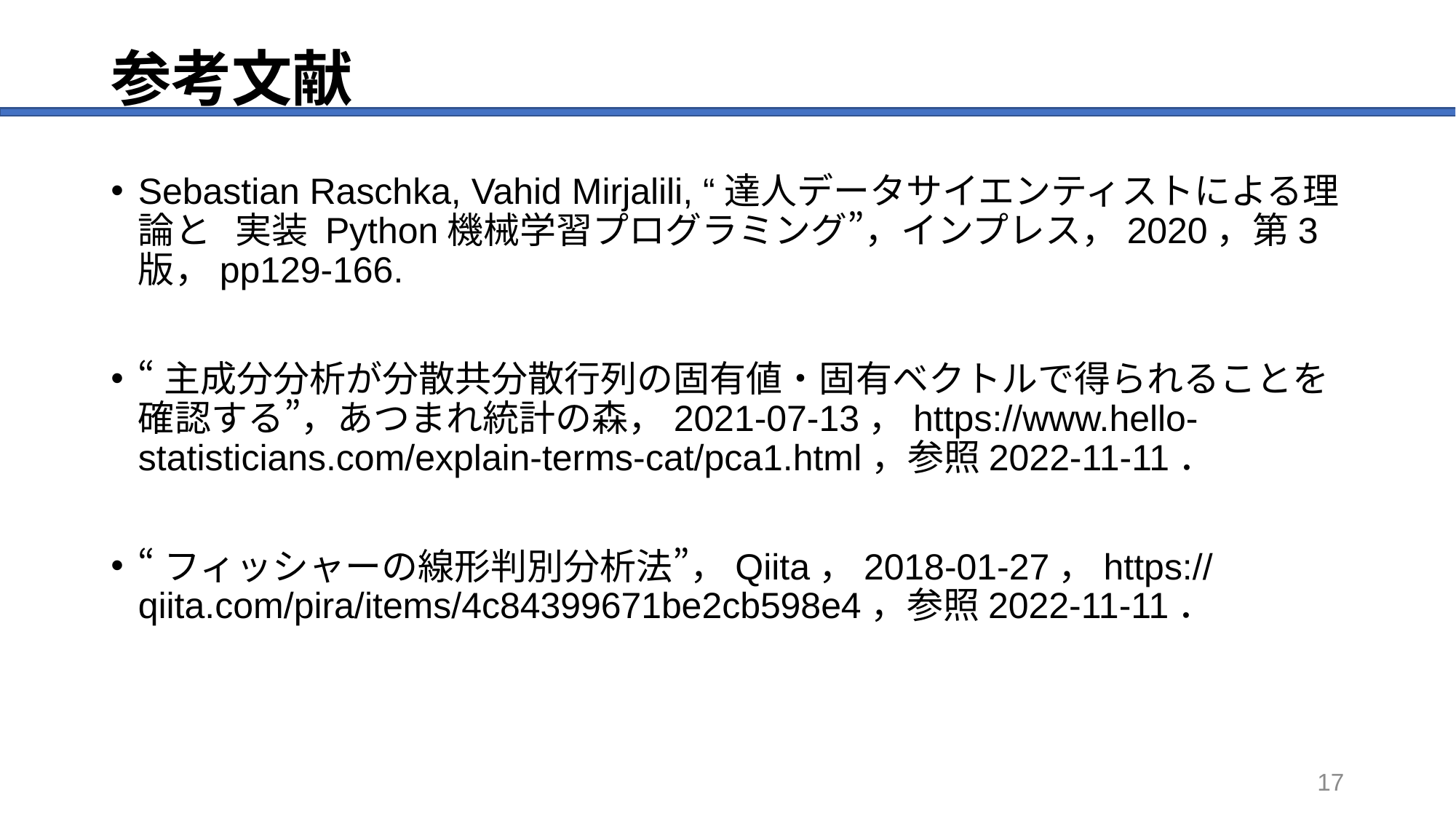

# 参考文献
Sebastian Raschka, Vahid Mirjalili, “達人データサイエンティストによる理論と   実装 Python機械学習プログラミング”，インプレス，2020，第3版，pp129-166.

“主成分分析が分散共分散行列の固有値・固有ベクトルで得られることを確認する”，あつまれ統計の森，2021-07-13，https://www.hello-statisticians.com/explain-terms-cat/pca1.html，参照2022-11-11．

“フィッシャーの線形判別分析法”，Qiita，2018-01-27，https://qiita.com/pira/items/4c84399671be2cb598e4，参照2022-11-11．

17